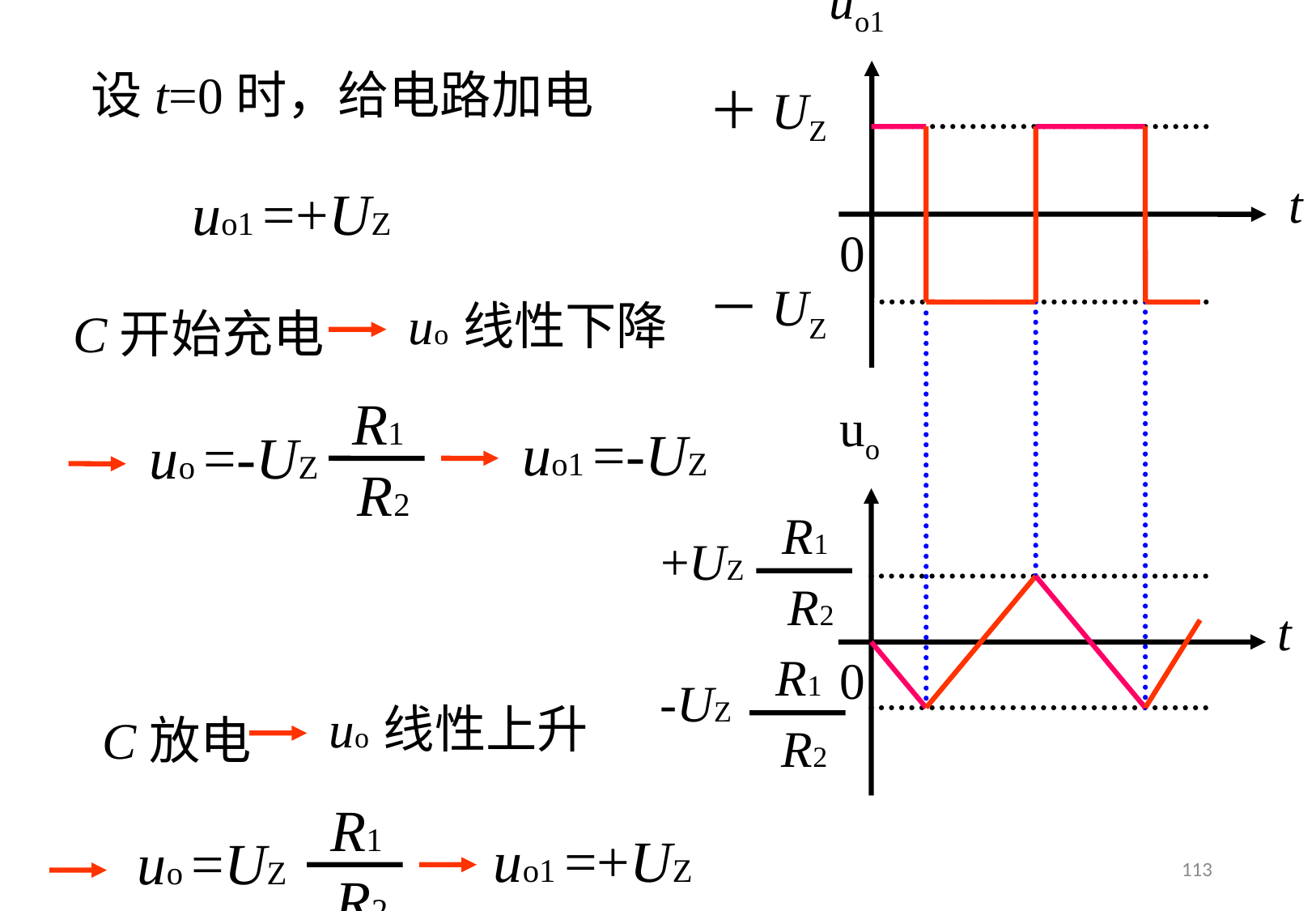

uo1

＋UZ

t
0

－UZ

设t=0时，给电路加电

uo1 =+UZ
uo 线性下降
C开始充电

R1
R2

uo =-UZ
uo

t
0

uo1 =-UZ

R1
R2

+UZ

R1
R2

-UZ

uo 线性上升
C放电

R1
R2

uo =UZ
uo1 =+UZ
113